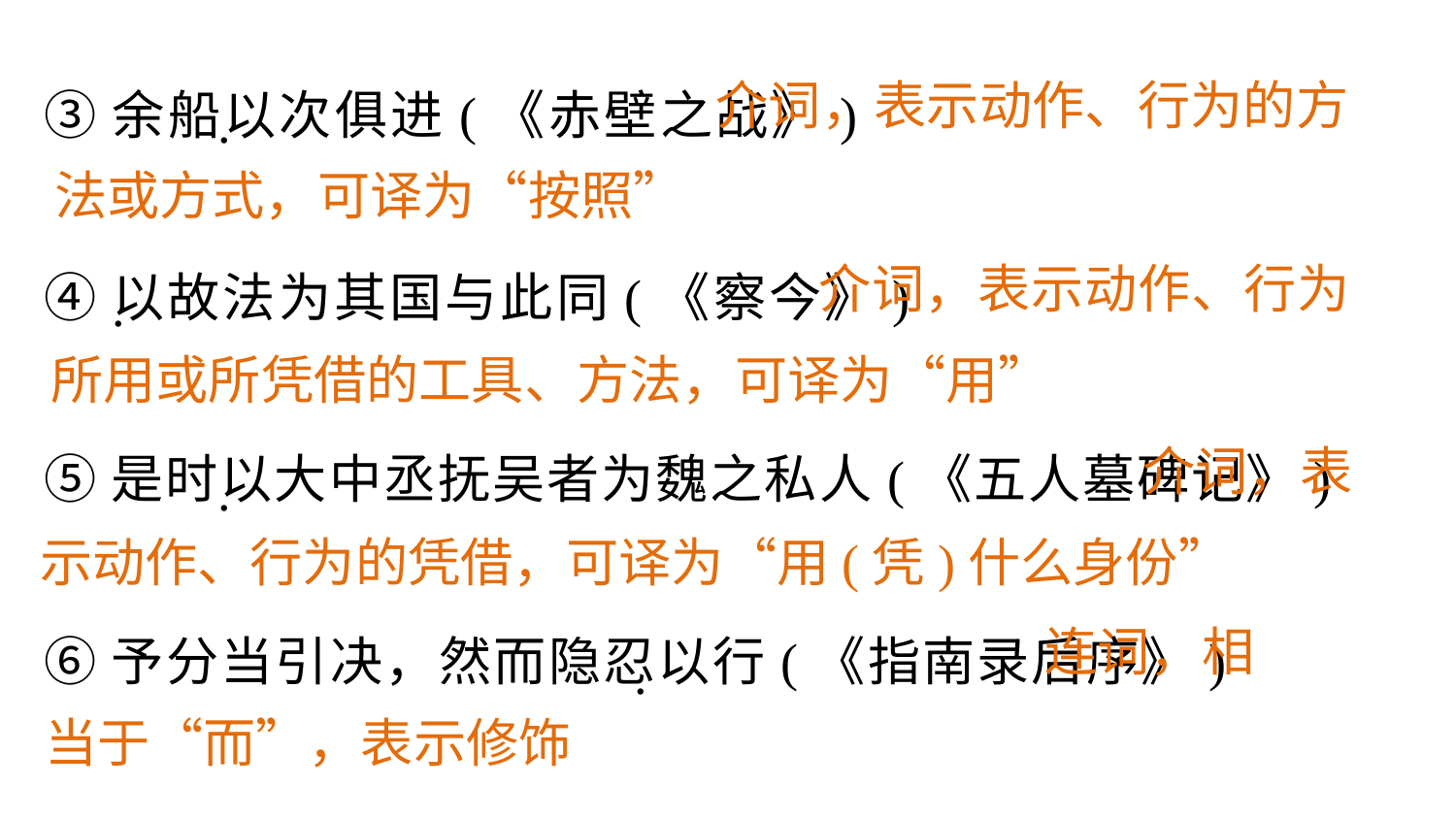

介词，表示动作、行为的方法或方式，可译为“按照”
③余船以次俱进(《赤壁之战》)
④以故法为其国与此同(《察今》)
⑤是时以大中丞抚吴者为魏之私人(《五人墓碑记》)
⑥予分当引决，然而隐忍以行(《指南录后序》)
.
                                                            介词，表示动作、行为所用或所凭借的工具、方法，可译为“用”
.
                                                                                           介词，表示动作、行为的凭借，可译为“用(凭)什么身份”
.
                                                                                   连词，相
当于“而”，表示修饰
.